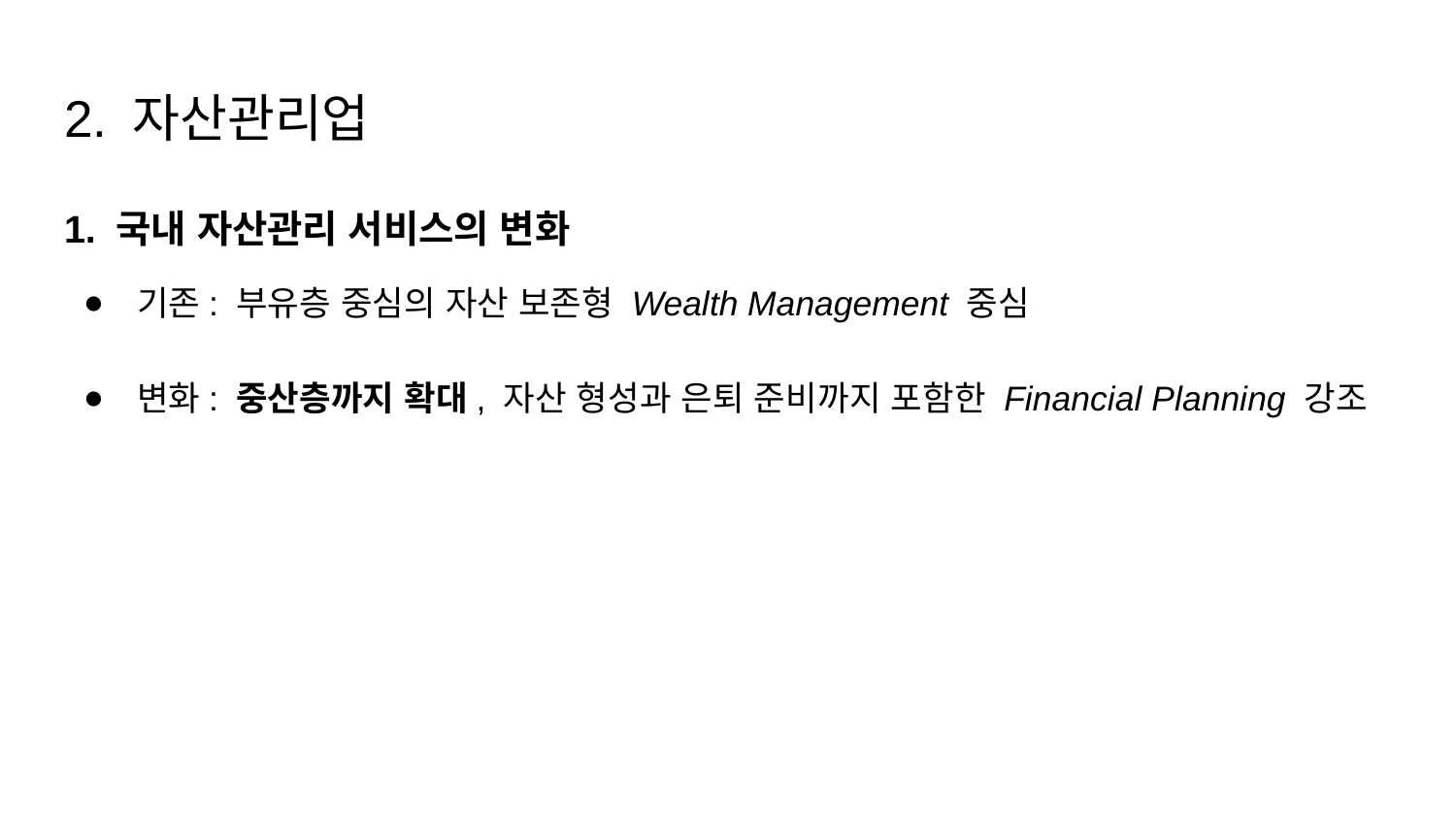

# 2. 자산관리업
1. 국내 자산관리 서비스의 변화
기존: 부유층 중심의 자산 보존형 Wealth Management 중심
변화: 중산층까지 확대, 자산 형성과 은퇴 준비까지 포함한 Financial Planning 강조